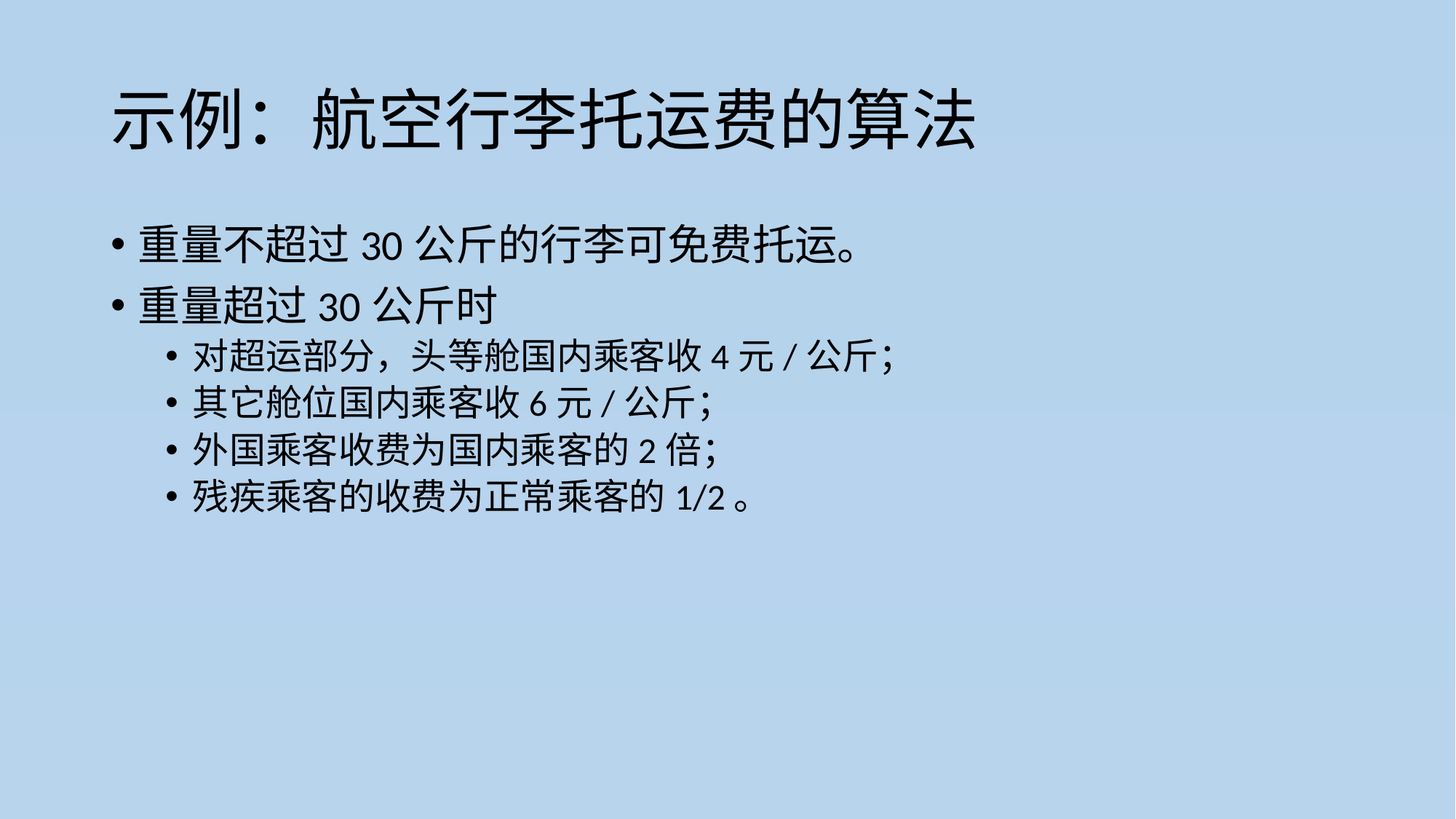

# 示例：航空行李托运费的算法
重量不超过30公斤的行李可免费托运。
重量超过30公斤时
对超运部分，头等舱国内乘客收4元/公斤；
其它舱位国内乘客收6元/公斤；
外国乘客收费为国内乘客的2倍；
残疾乘客的收费为正常乘客的1/2。